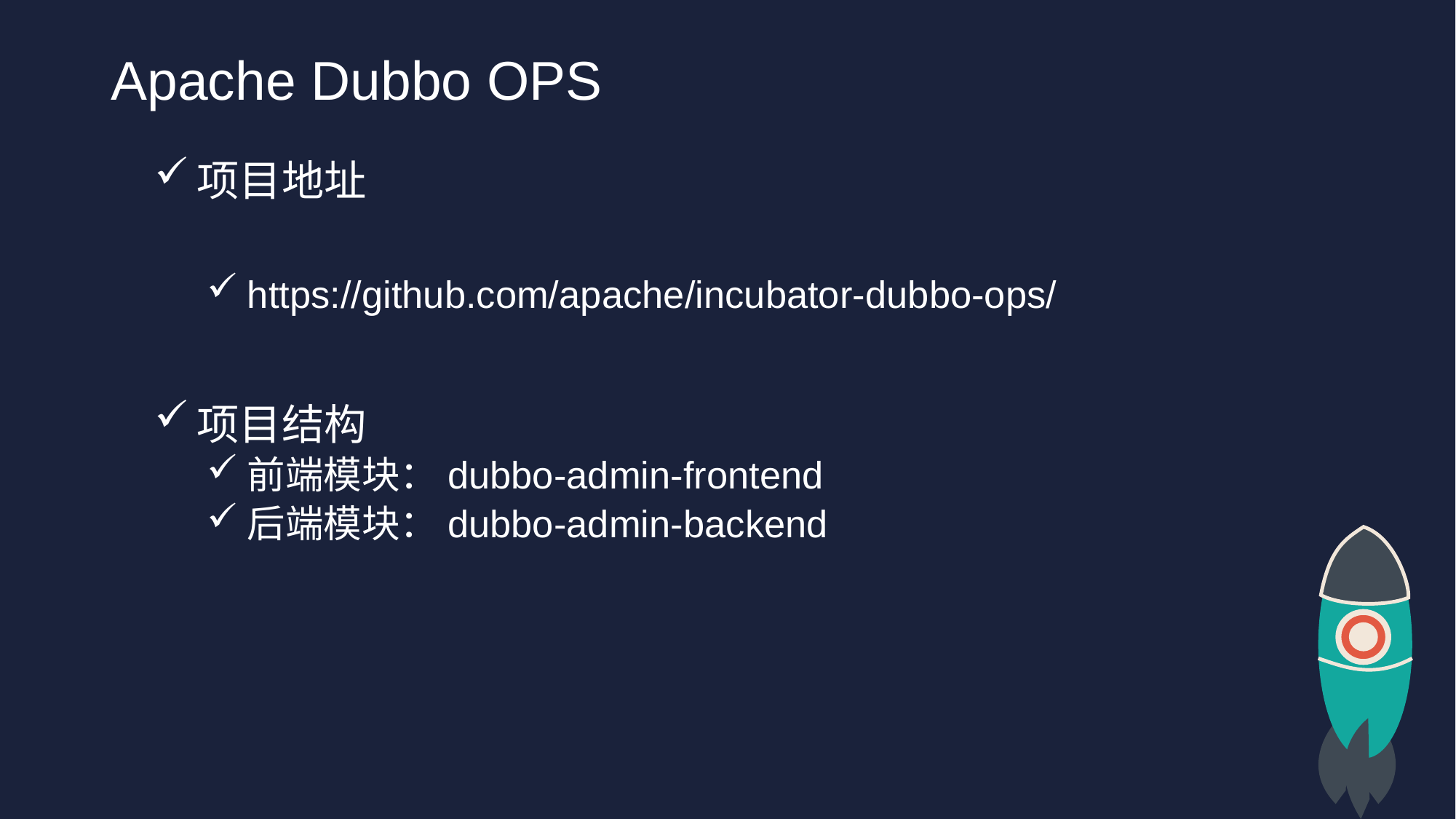

# Apache Dubbo OPS
项目地址

https://github.com/apache/incubator-dubbo-ops/

项目结构
前端模块：dubbo-admin-frontend
后端模块：dubbo-admin-backend